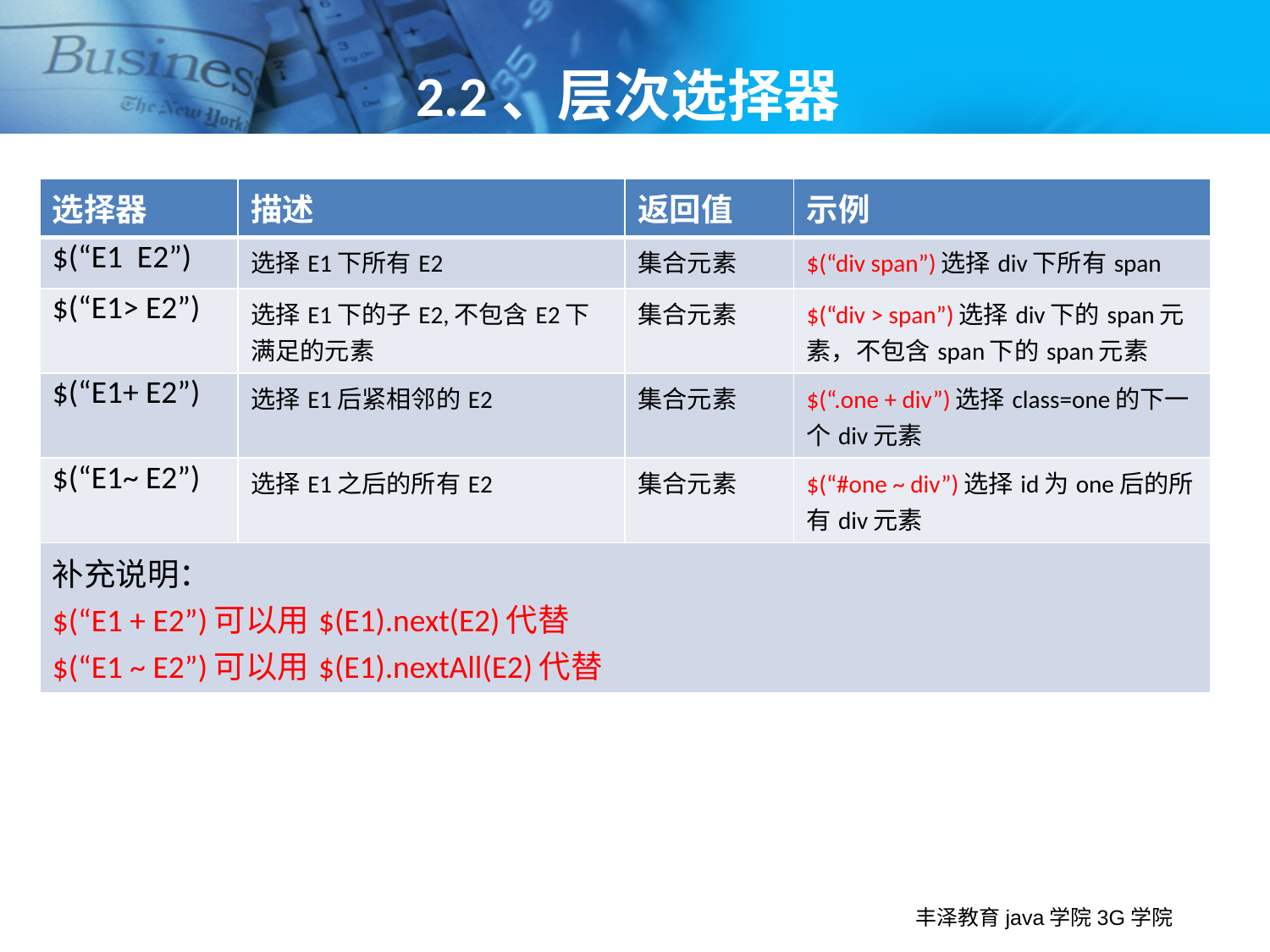

# 2.2、层次选择器
| 选择器 | 描述 | 返回值 | 示例 |
| --- | --- | --- | --- |
| $(“E1 E2”) | 选择E1下所有E2 | 集合元素 | $(“div span”)选择div下所有span |
| $(“E1> E2”) | 选择E1下的子E2,不包含E2下满足的元素 | 集合元素 | $(“div > span”)选择div下的span元素，不包含span下的span元素 |
| $(“E1+ E2”) | 选择E1后紧相邻的E2 | 集合元素 | $(“.one + div”)选择class=one的下一个div元素 |
| $(“E1~ E2”) | 选择E1之后的所有E2 | 集合元素 | $(“#one ~ div”)选择id为one后的所有div元素 |
| 补充说明： $(“E1 + E2”)可以用$(E1).next(E2)代替 $(“E1 ~ E2”)可以用$(E1).nextAll(E2)代替 |  |  |  |